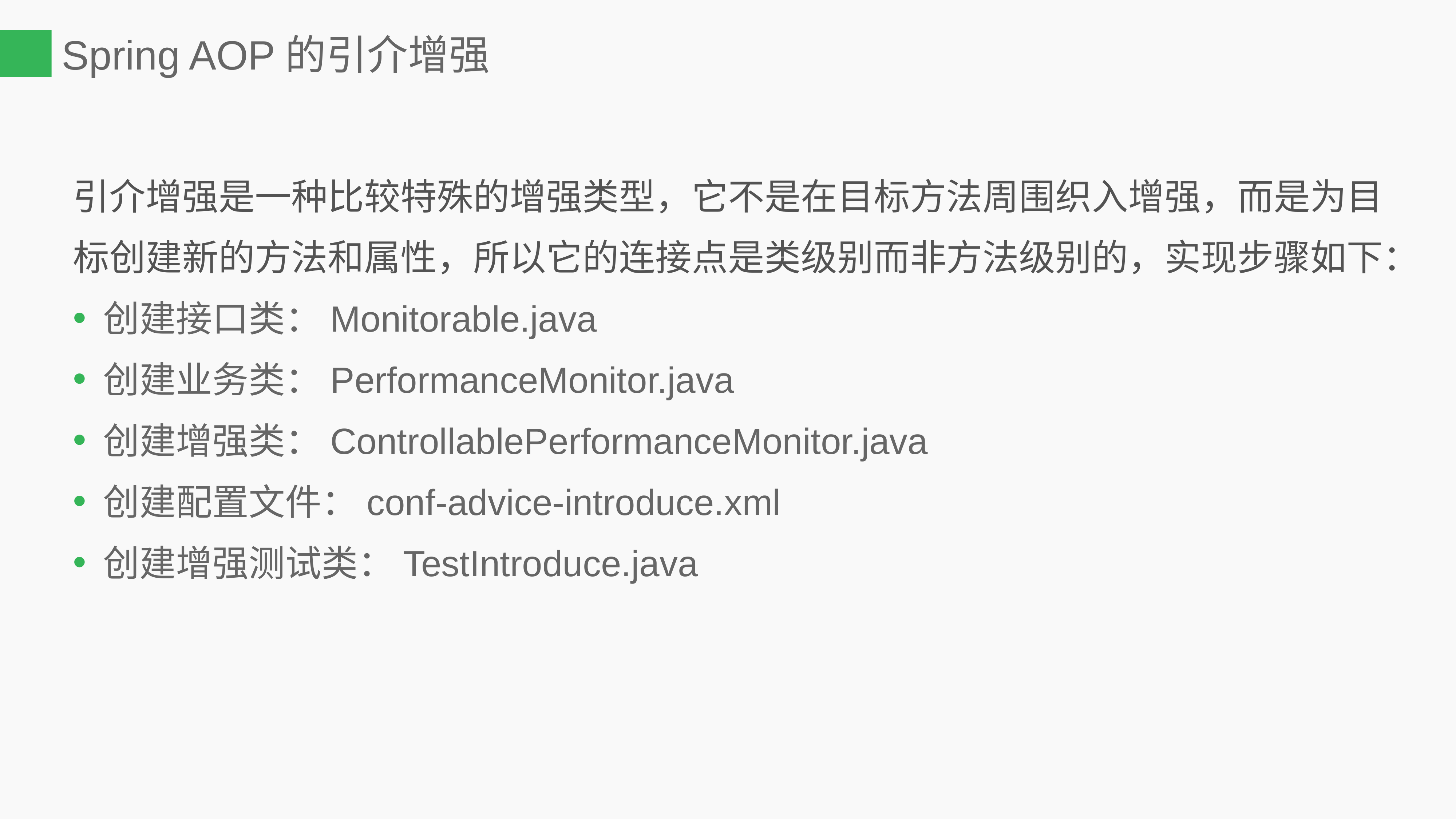

# Spring AOP的引介增强
引介增强是一种比较特殊的增强类型，它不是在目标方法周围织入增强，而是为目标创建新的方法和属性，所以它的连接点是类级别而非方法级别的，实现步骤如下：
创建接口类：Monitorable.java
创建业务类：PerformanceMonitor.java
创建增强类：ControllablePerformanceMonitor.java
创建配置文件：conf-advice-introduce.xml
创建增强测试类：TestIntroduce.java